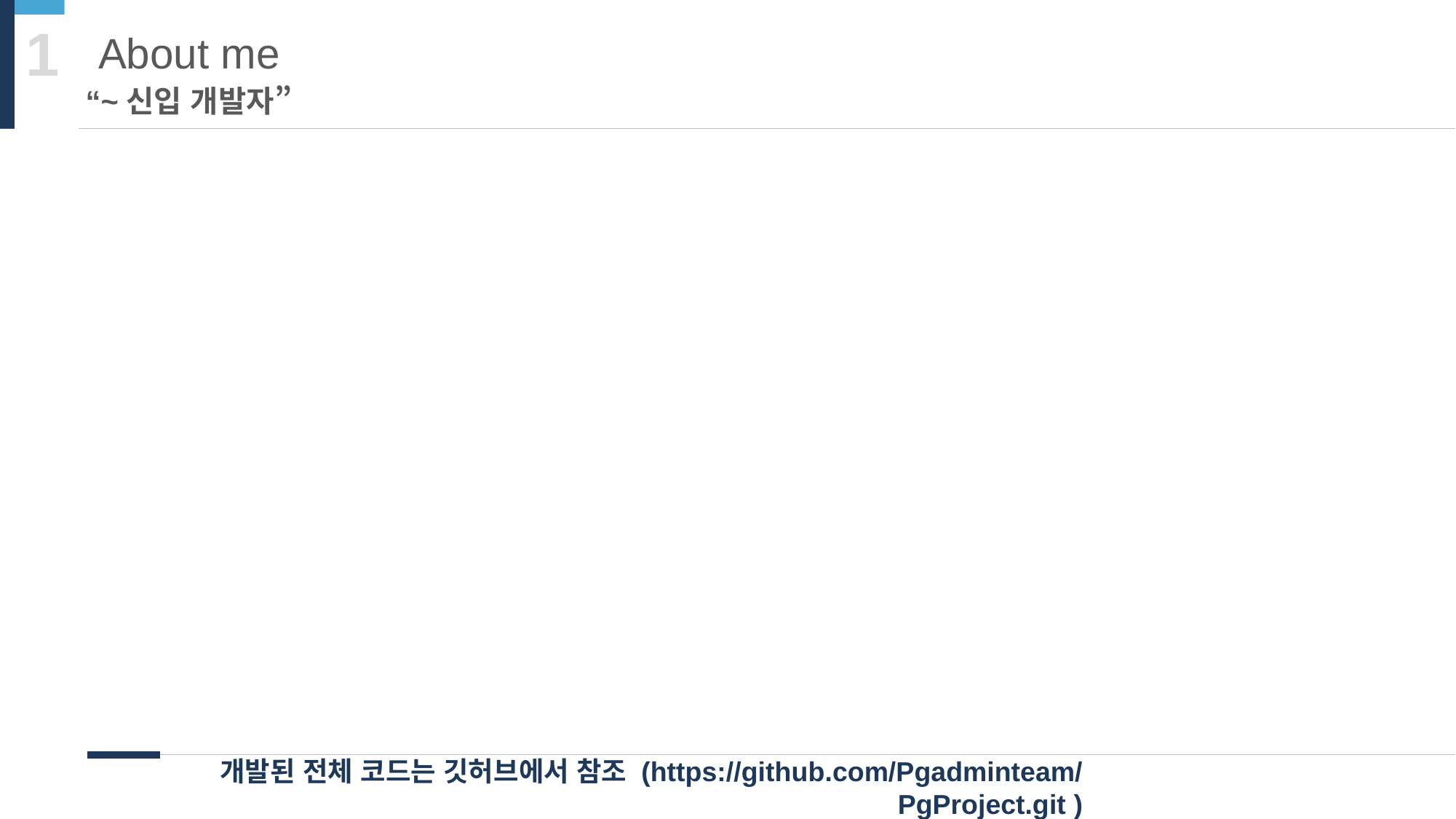

1
About me
“~신입 개발자”
개발된 전체 코드는 깃허브에서 참조 (https://github.com/Pgadminteam/PgProject.git )